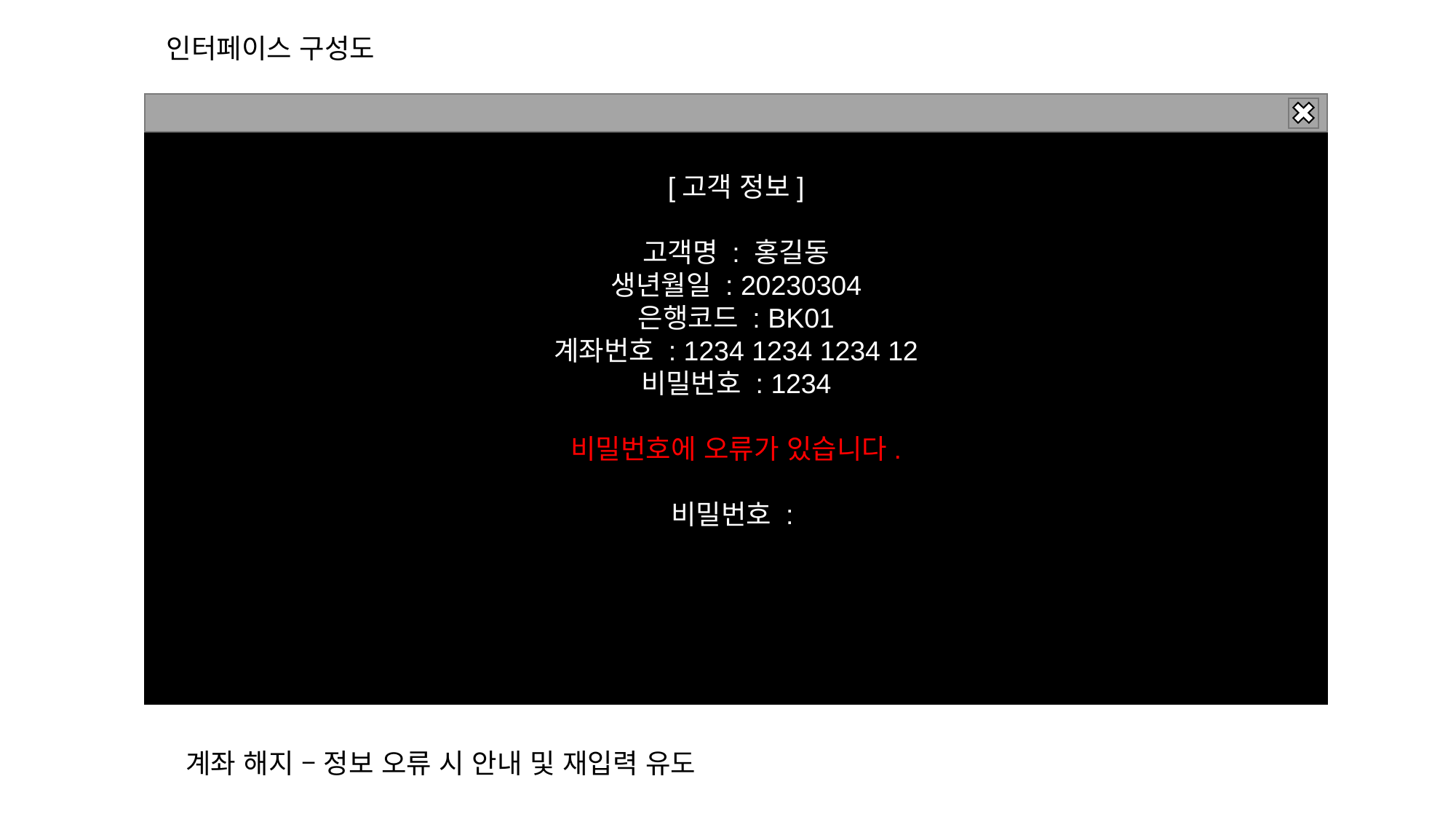

인터페이스 구성도

[고객 정보]

고객명 : 홍길동
생년월일 : 20230304
은행코드 : BK01
계좌번호 : 1234 1234 1234 12
비밀번호 : 1234

비밀번호에 오류가 있습니다.

비밀번호 :

계좌 해지 – 정보 오류 시 안내 및 재입력 유도